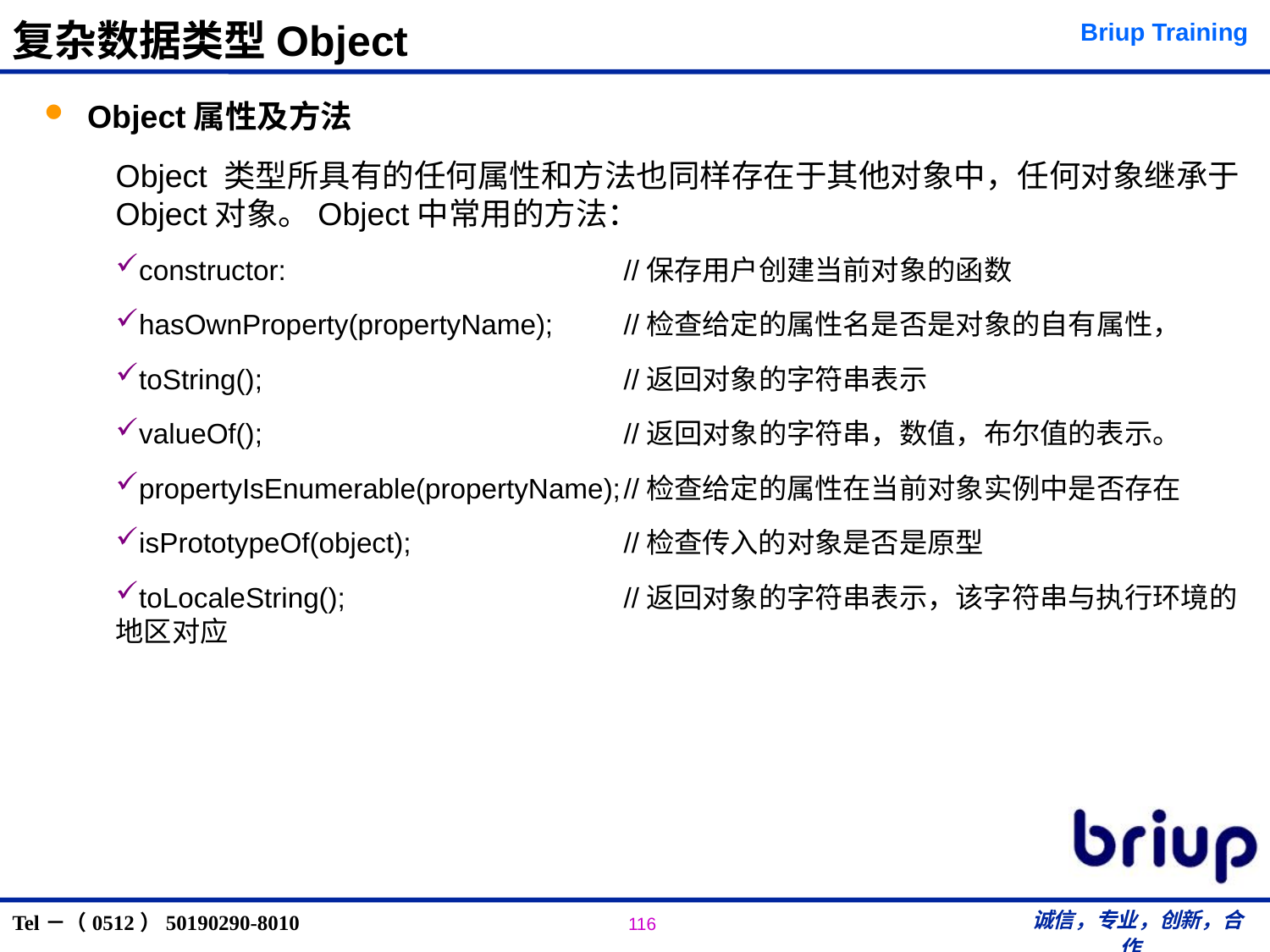

# 复杂数据类型Object

  Object属性及方法
Object 类型所具有的任何属性和方法也同样存在于其他对象中，任何对象继承于Object对象。Object中常用的方法：
constructor:			//保存用户创建当前对象的函数
hasOwnProperty(propertyName);	//检查给定的属性名是否是对象的自有属性，
toString();			//返回对象的字符串表示
valueOf();			//返回对象的字符串，数值，布尔值的表示。
propertyIsEnumerable(propertyName);	//检查给定的属性在当前对象实例中是否存在
isPrototypeOf(object);		//检查传入的对象是否是原型
toLocaleString();			//返回对象的字符串表示，该字符串与执行环境的地区对应